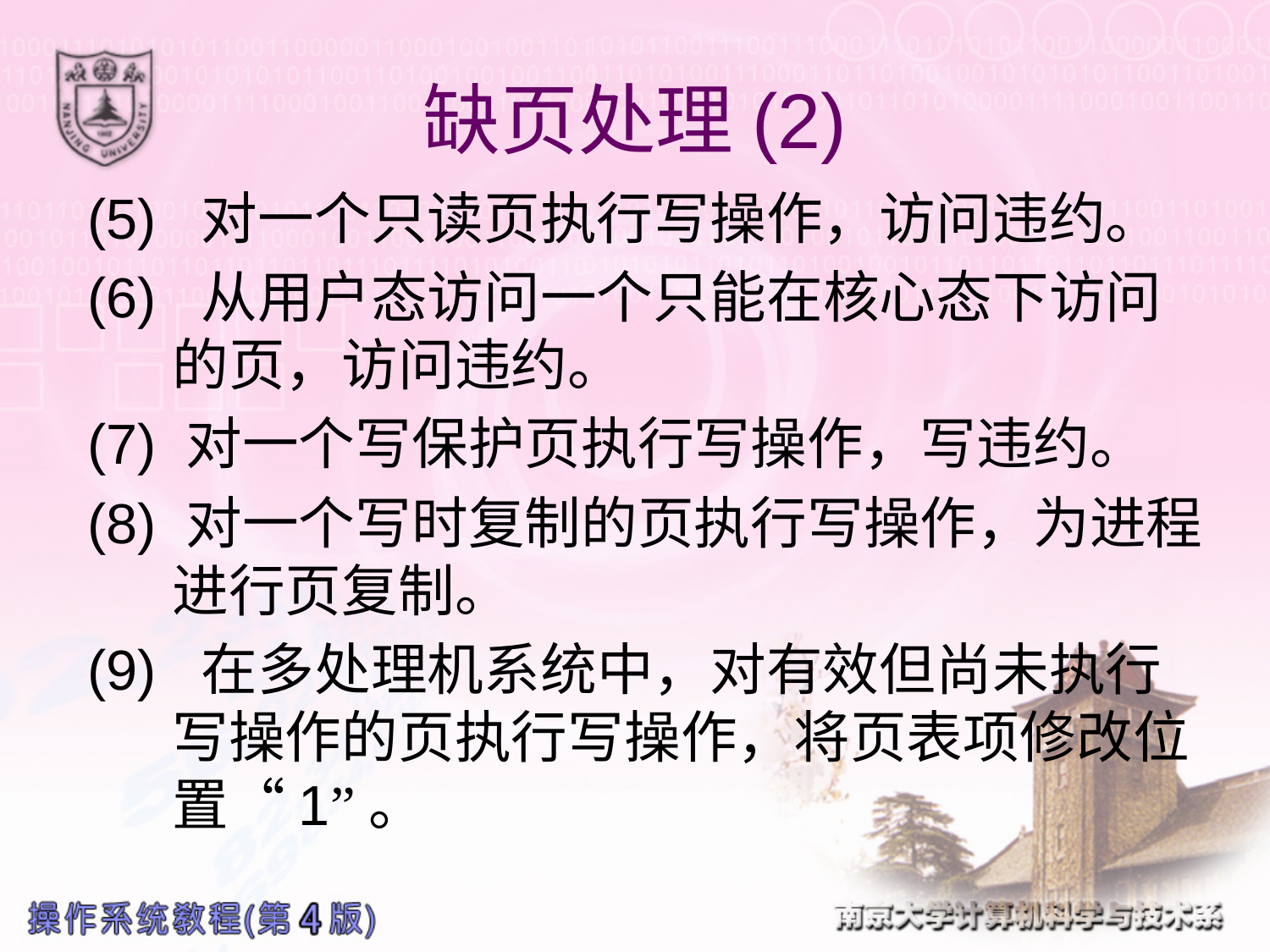

# 缺页处理(2)
(5)  对一个只读页执行写操作，访问违约。
(6)  从用户态访问一个只能在核心态下访问的页，访问违约。
(7) 对一个写保护页执行写操作，写违约。
(8) 对一个写时复制的页执行写操作，为进程进行页复制。
(9)  在多处理机系统中，对有效但尚未执行写操作的页执行写操作，将页表项修改位置“1”。